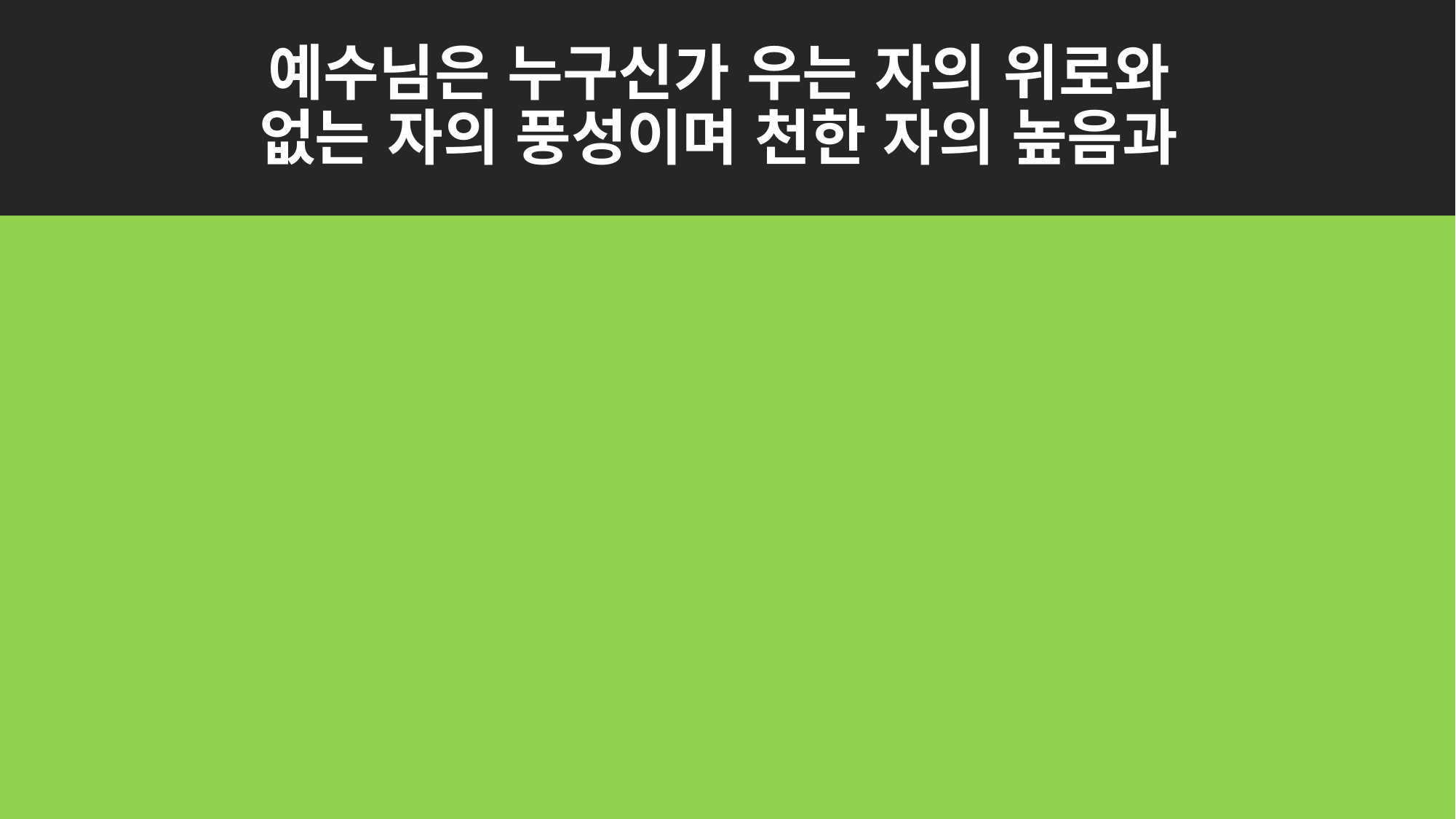

# 예수님은 누구신가 우는 자의 위로와 없는 자의 풍성이며 천한 자의 높음과